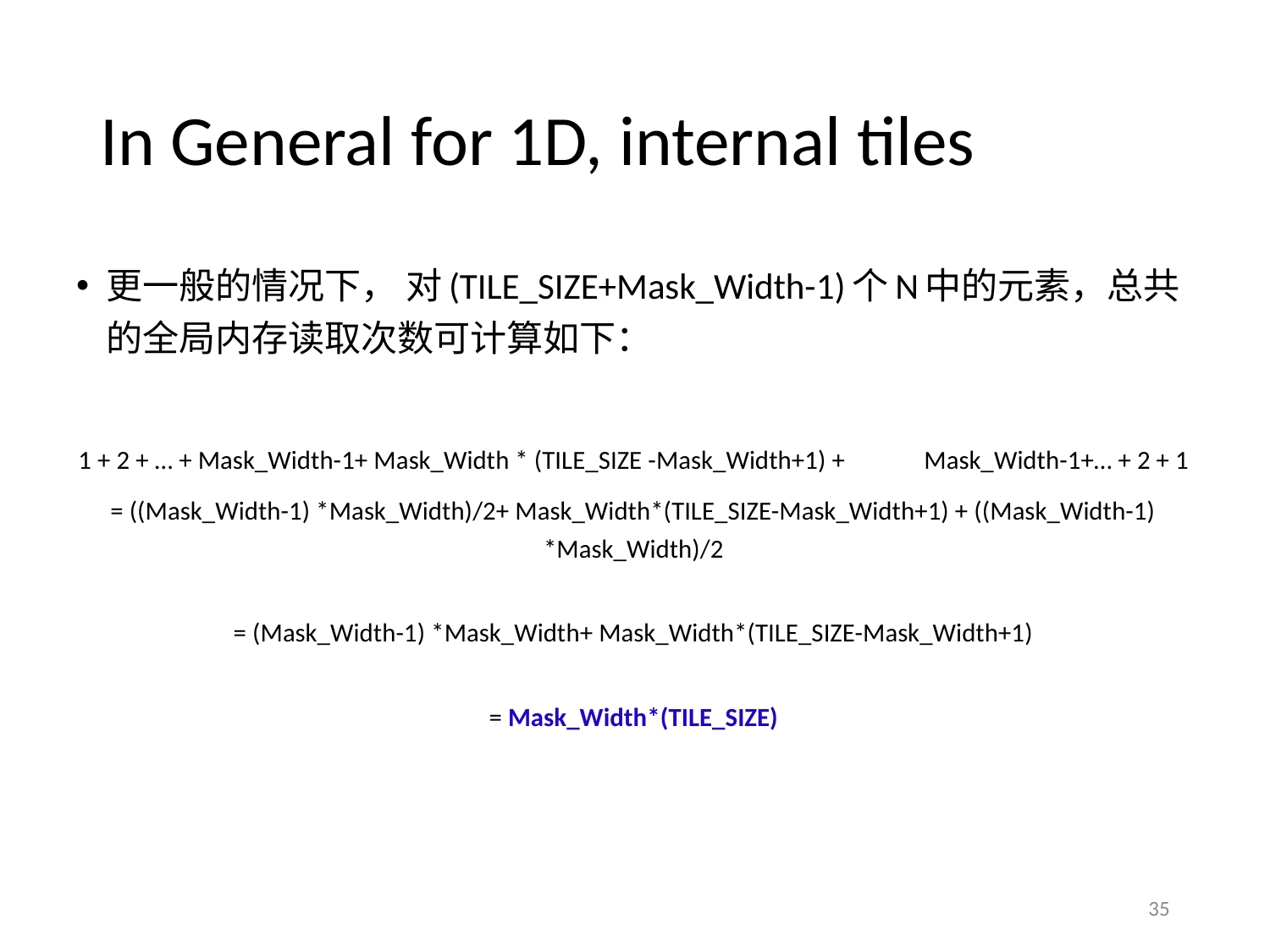

# In General for 1D, internal tiles
更一般的情况下， 对(TILE_SIZE+Mask_Width-1)个N中的元素，总共的全局内存读取次数可计算如下：

1 + 2 + … + Mask_Width-1+ Mask_Width * (TILE_SIZE -Mask_Width+1) + 	Mask_Width-1+… + 2 + 1
= ((Mask_Width-1) *Mask_Width)/2+ Mask_Width*(TILE_SIZE-Mask_Width+1) + ((Mask_Width-1) *Mask_Width)/2

= (Mask_Width-1) *Mask_Width+ Mask_Width*(TILE_SIZE-Mask_Width+1)

= Mask_Width*(TILE_SIZE)

35